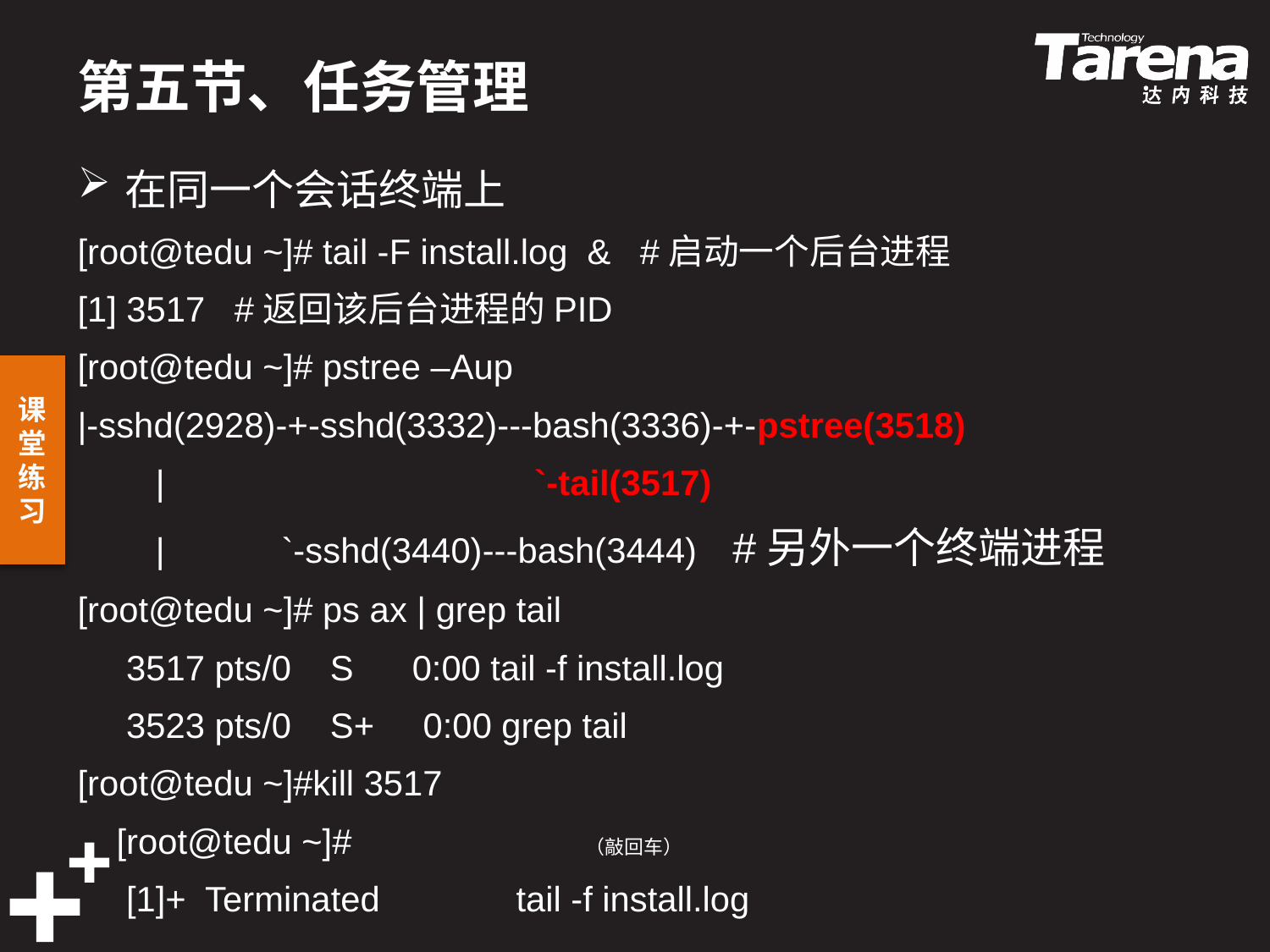

# 第五节、任务管理
在同一个会话终端上
[root@tedu ~]# tail -F install.log  &   #启动一个后台进程
[1] 3517   #返回该后台进程的PID
[root@tedu ~]# pstree –Aup
|-sshd(2928)-+-sshd(3332)---bash(3336)-+-pstree(3518)
        |                                      `-tail(3517)
        |            `-sshd(3440)---bash(3444)   #另外一个终端进程
[root@tedu ~]# ps ax | grep tail
     3517 pts/0    S      0:00 tail -f install.log
     3523 pts/0    S+     0:00 grep tail
[root@tedu ~]#kill 3517
    [root@tedu ~]# 		（敲回车）
     [1]+  Terminated              tail -f install.log